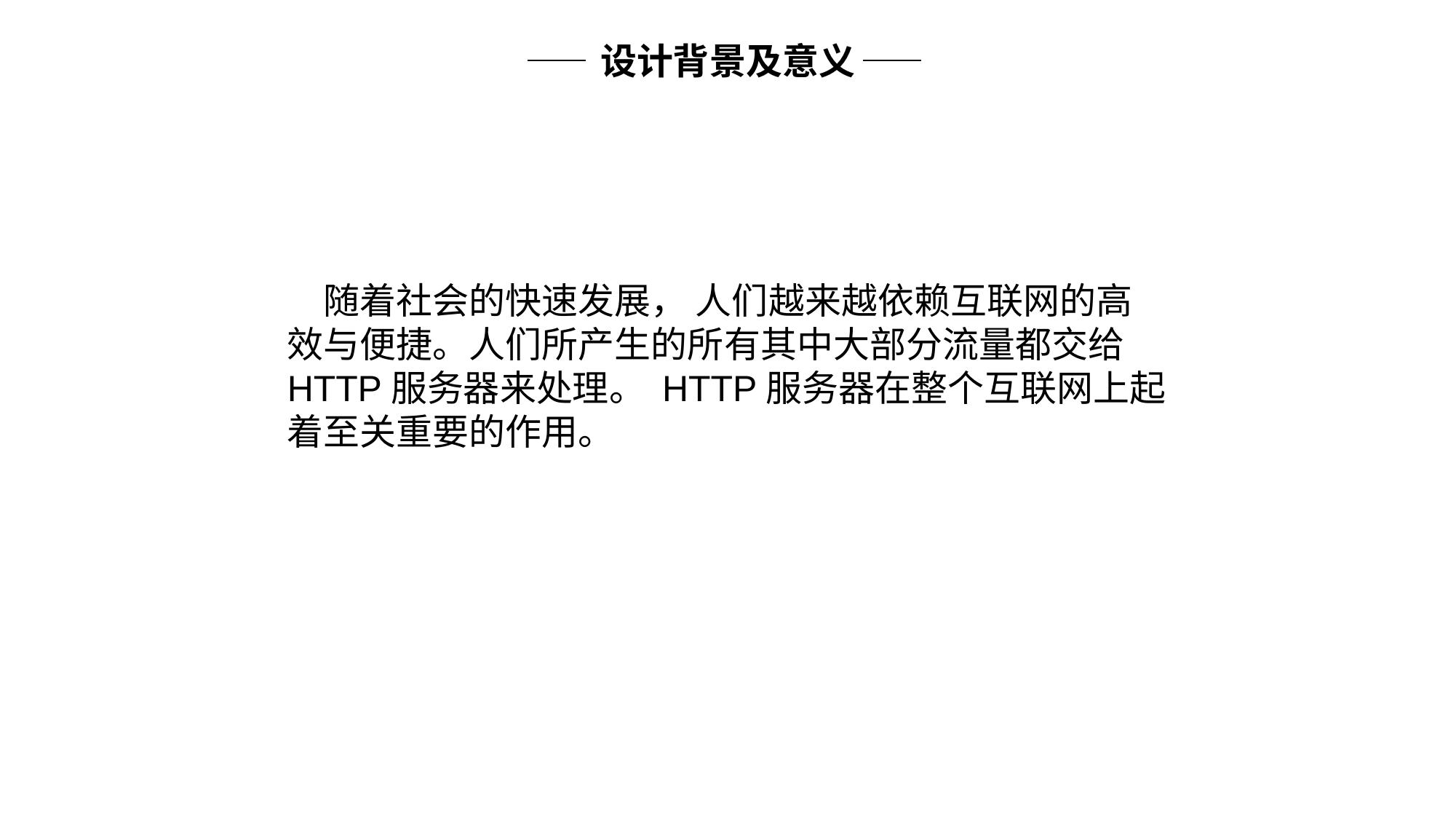

设计背景及意义
随着社会的快速发展， 人们越来越依赖互联网的高效与便捷。人们所产生的所有其中大部分流量都交给HTTP服务器来处理。 HTTP服务器在整个互联网上起着至关重要的作用。